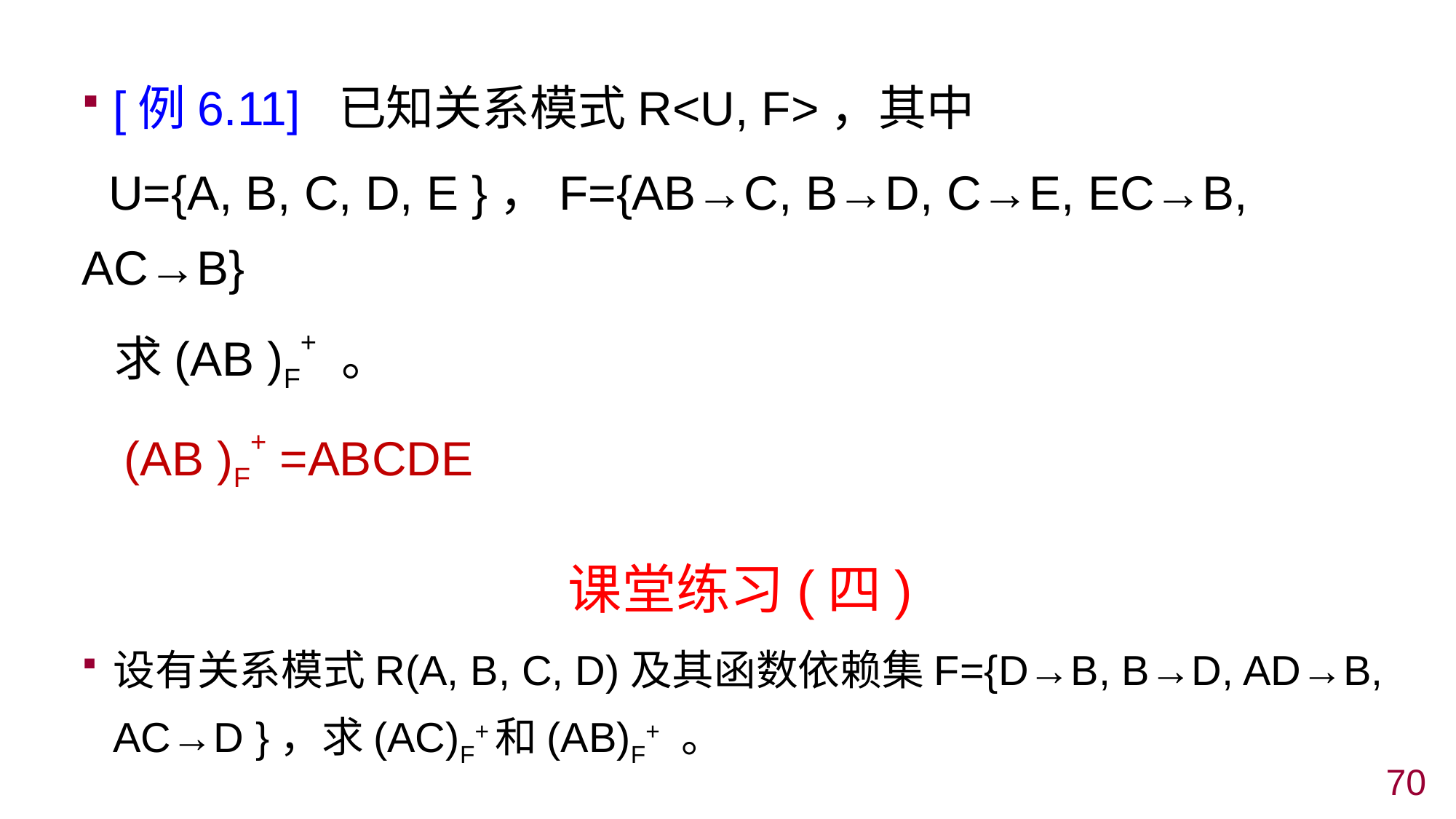

[例6.11]  已知关系模式R<U, F>，其中
  U={A, B, C, D, E }，F={AB→C, B→D, C→E, EC→B, AC→B}
  求(AB )F+ 。
(AB )F+ =ABCDE

课堂练习(四)
设有关系模式R(A, B, C, D)及其函数依赖集F={D→B, B→D, AD→B, AC→D }，求(AC)F+和(AB)F+ 。
70